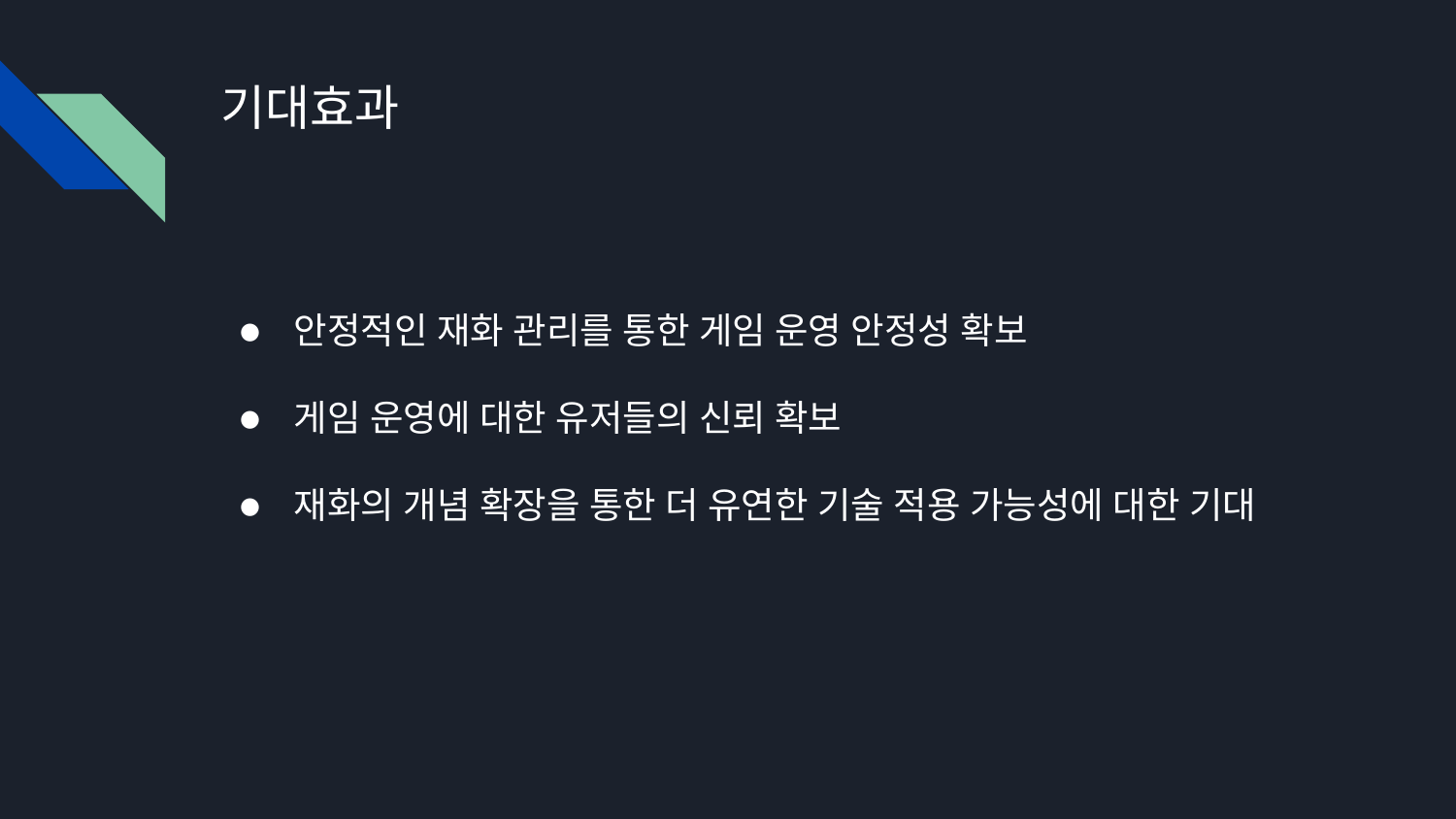

# 기대효과
안정적인 재화 관리를 통한 게임 운영 안정성 확보
게임 운영에 대한 유저들의 신뢰 확보
재화의 개념 확장을 통한 더 유연한 기술 적용 가능성에 대한 기대